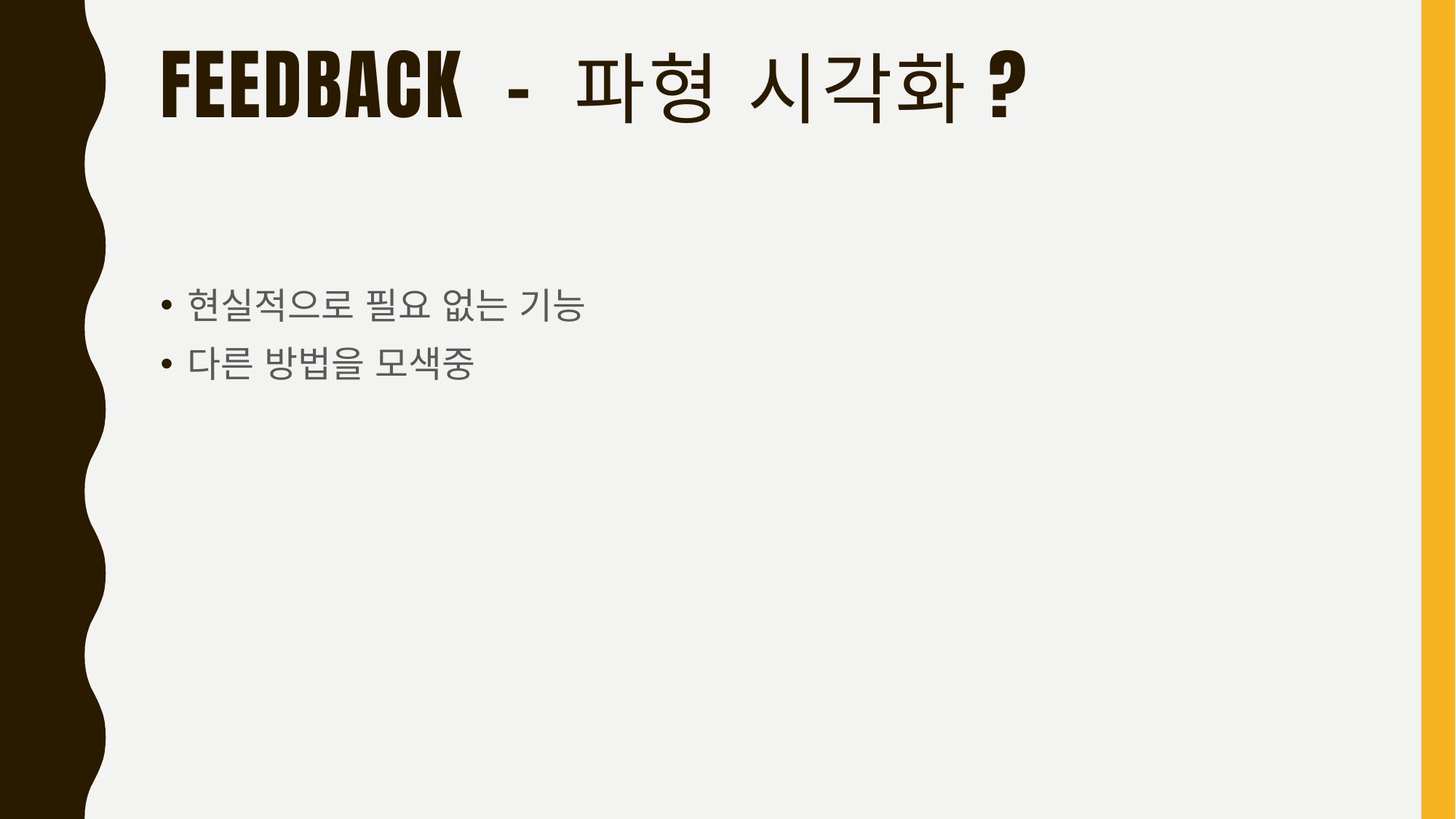

# FeedBack  - 파형 시각화?
현실적으로 필요 없는 기능
다른 방법을 모색중